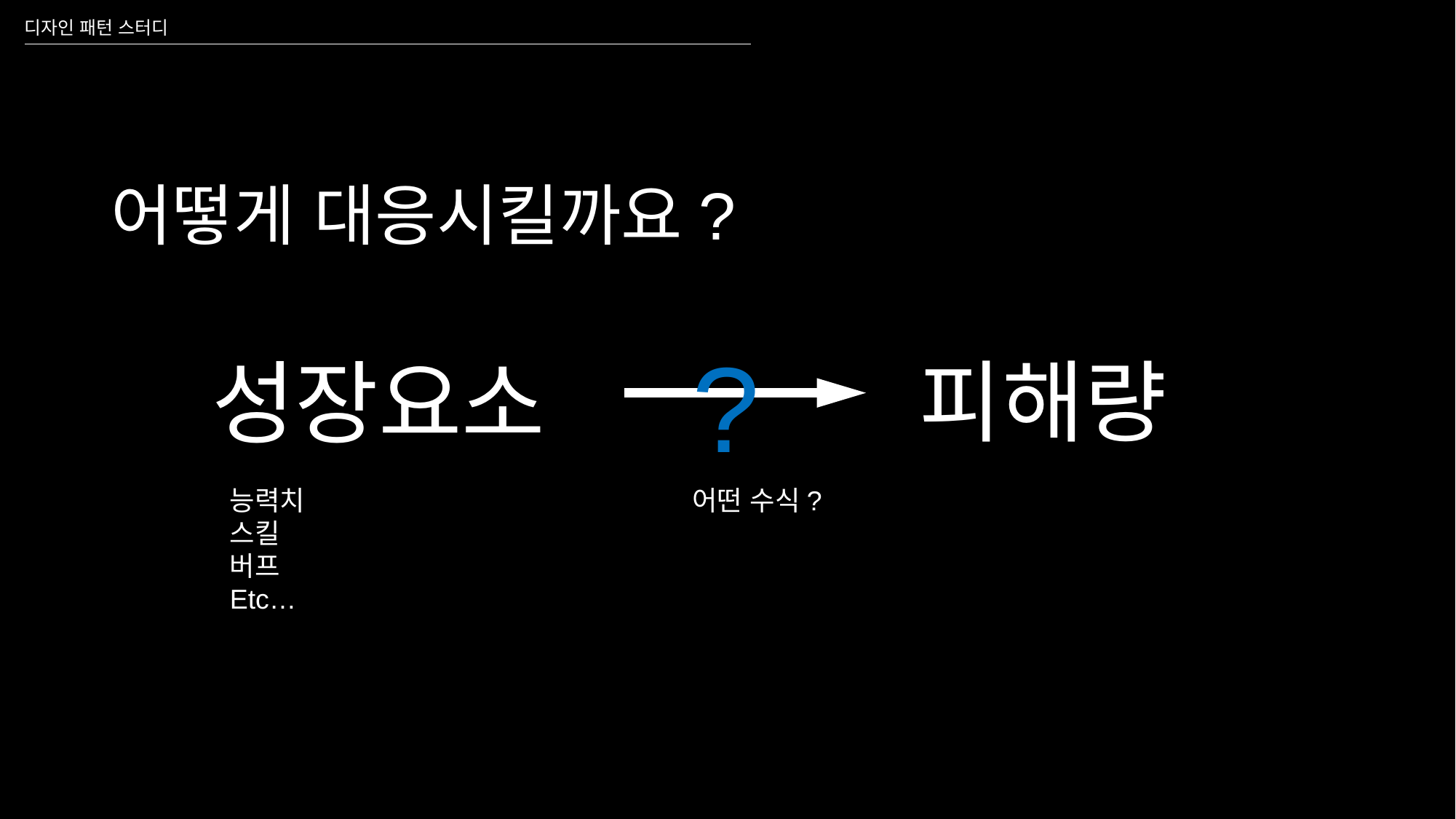

디자인 패턴 스터디
# 어떻게 대응시킬까요?
?
피해량
성장요소
능력치
스킬
버프
Etc…
어떤 수식?